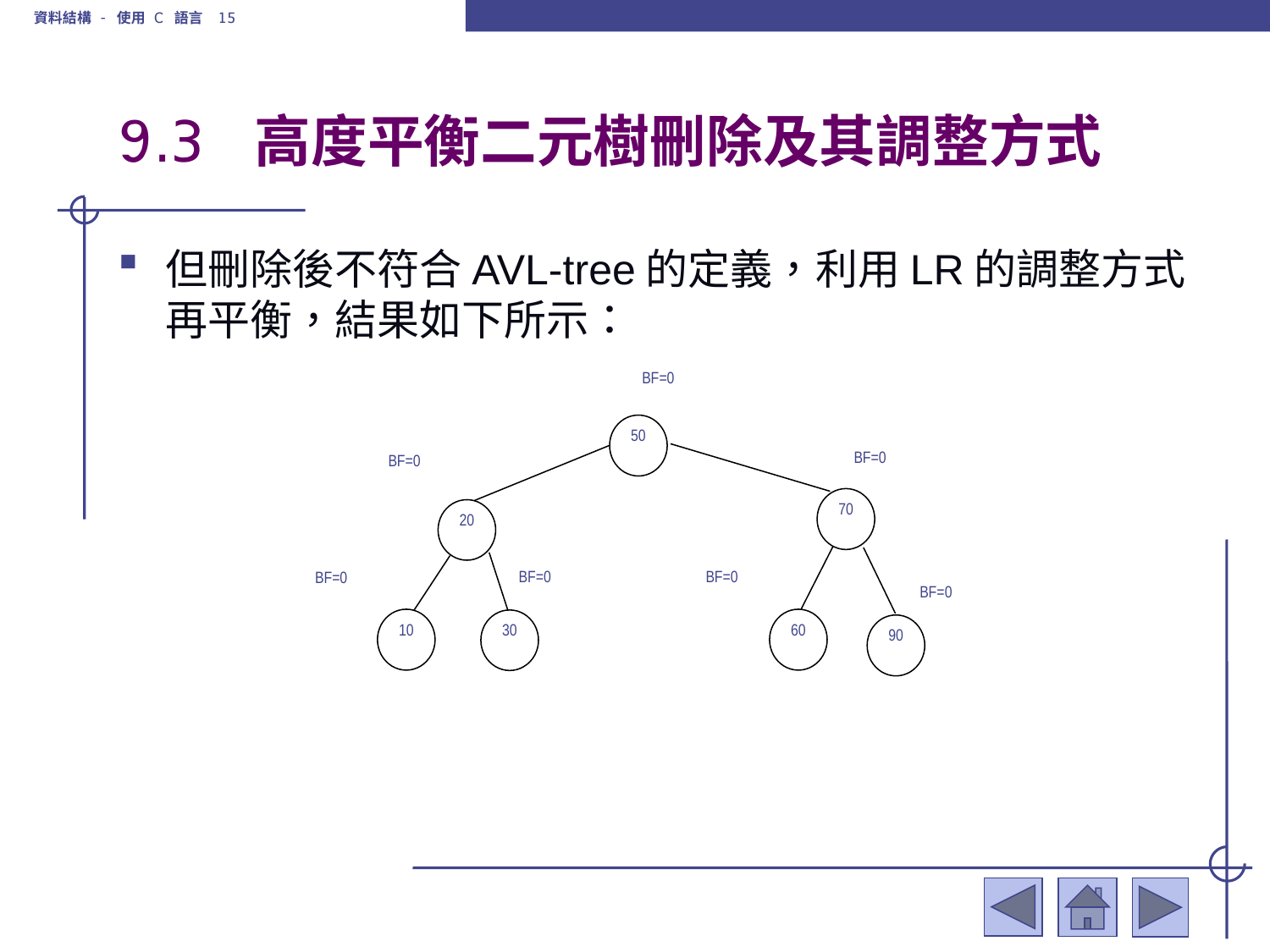

資料結構 - 使用 C 語言   15
# 9.3  高度平衡二元樹刪除及其調整方式
但刪除後不符合AVL-tree的定義，利用LR的調整方式再平衡，結果如下所示：
BF=0
50

BF=0
BF=0
70
20

BF=0
BF=0
BF=0
BF=0
10
60
30
90